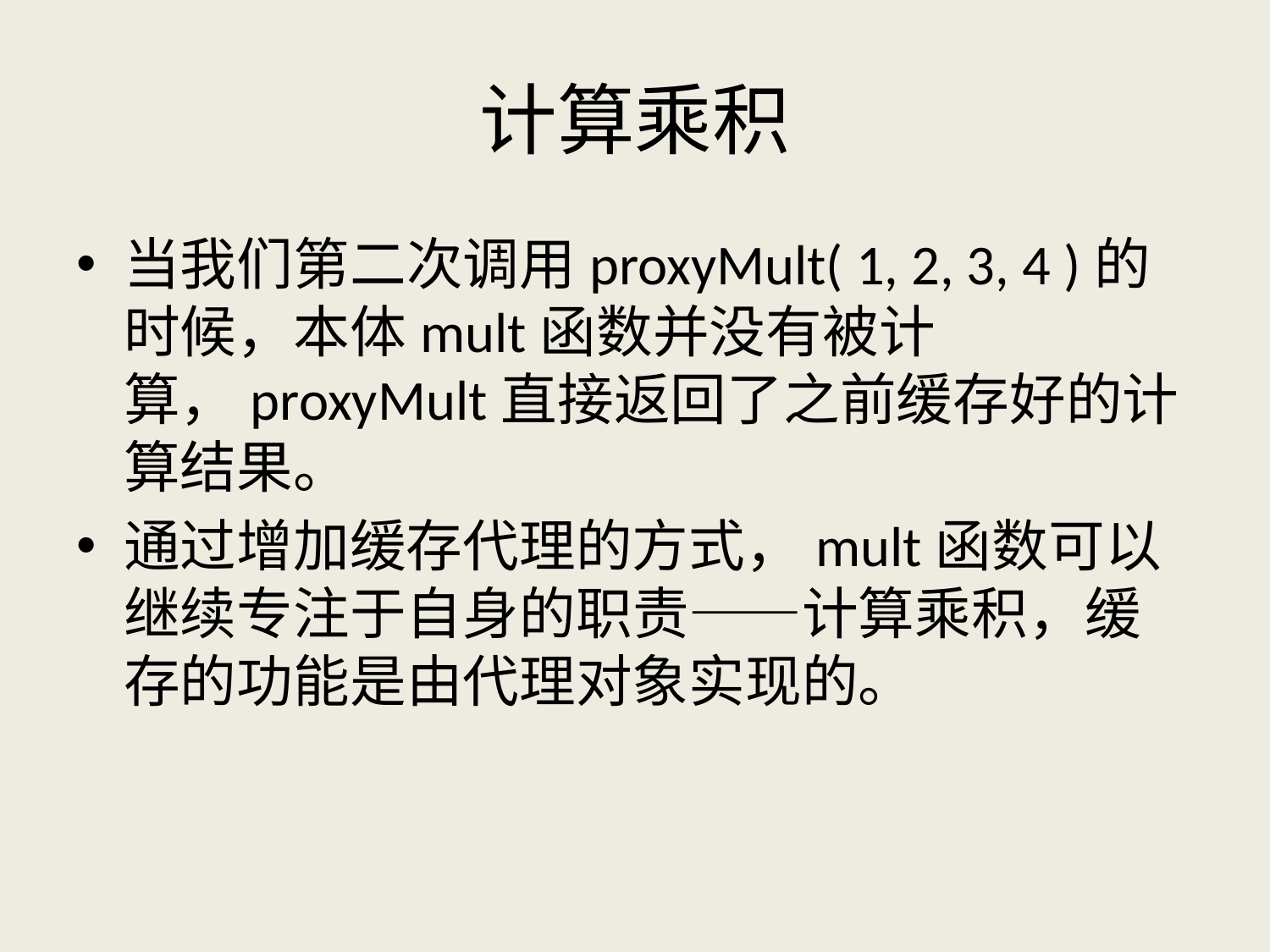

# 计算乘积
当我们第二次调用proxyMult( 1, 2, 3, 4 )的时候，本体mult函数并没有被计算，proxyMult直接返回了之前缓存好的计算结果。
通过增加缓存代理的方式，mult函数可以继续专注于自身的职责——计算乘积，缓存的功能是由代理对象实现的。